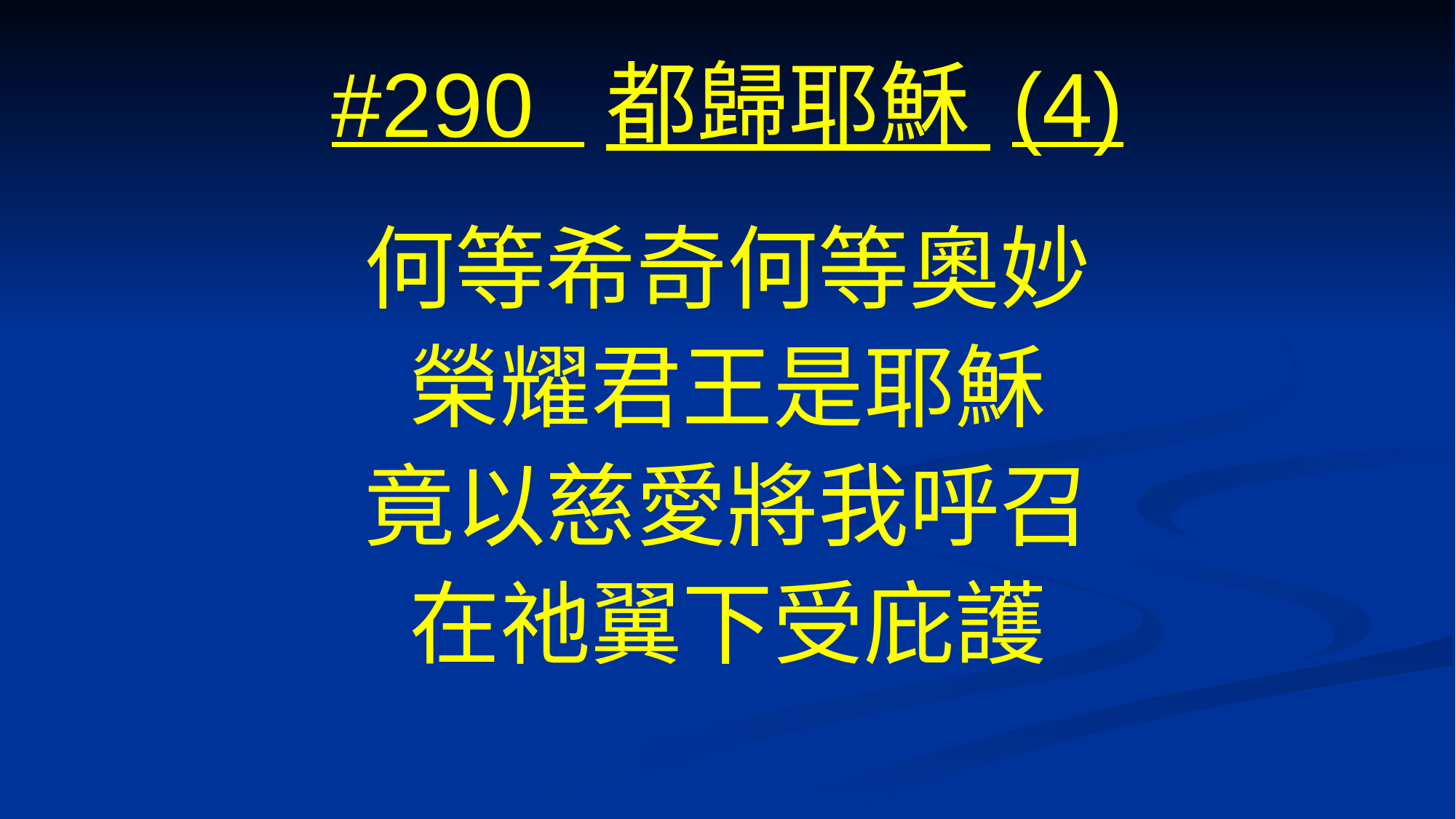

# #290  都歸耶穌 (4)
何等希奇何等奧妙
榮耀君王是耶穌
竟以慈愛將我呼召
在祂翼下受庇護